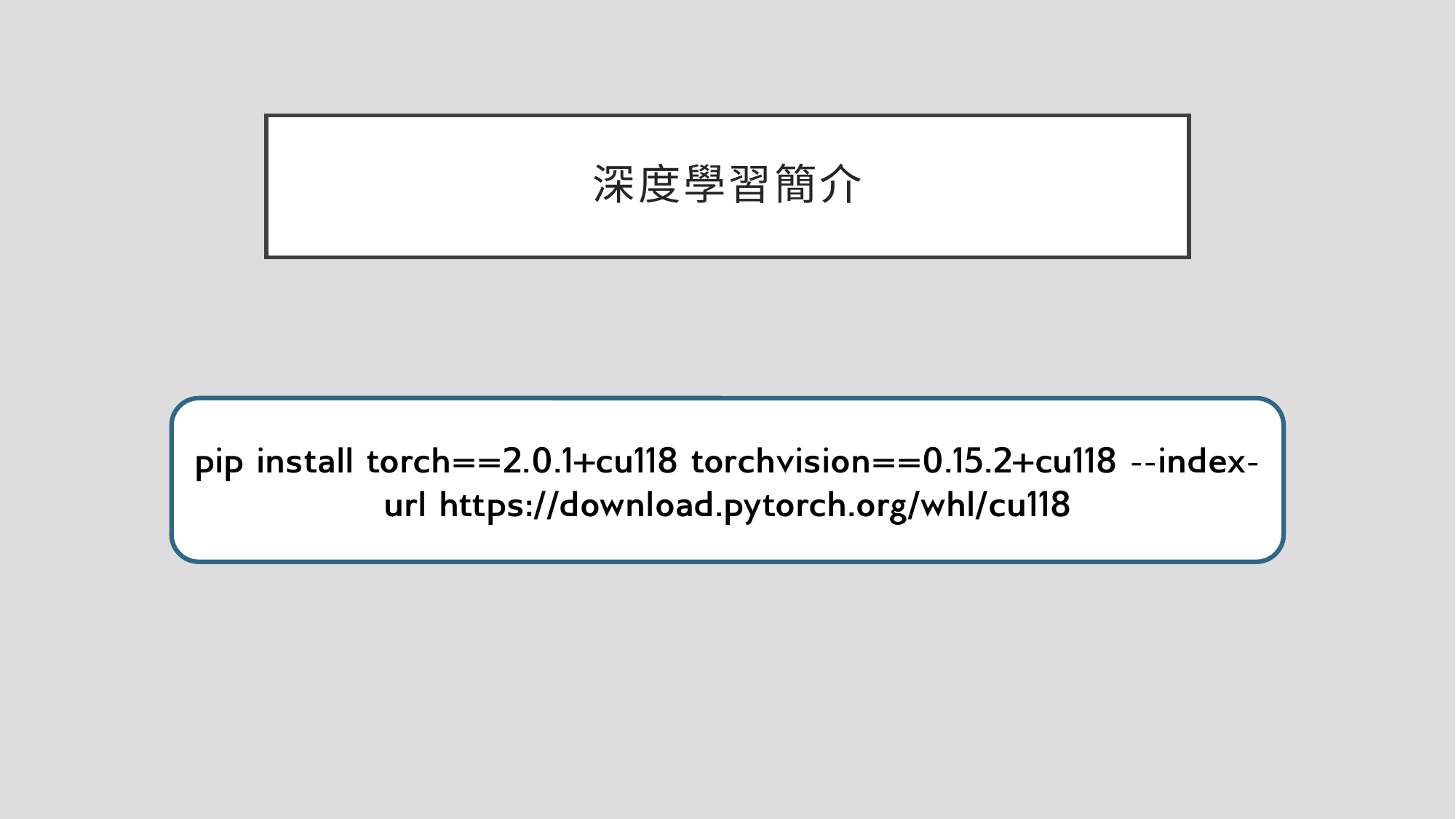

# 深度學習簡介
pip install torch==2.0.1+cu118 torchvision==0.15.2+cu118 --index-url https://download.pytorch.org/whl/cu118